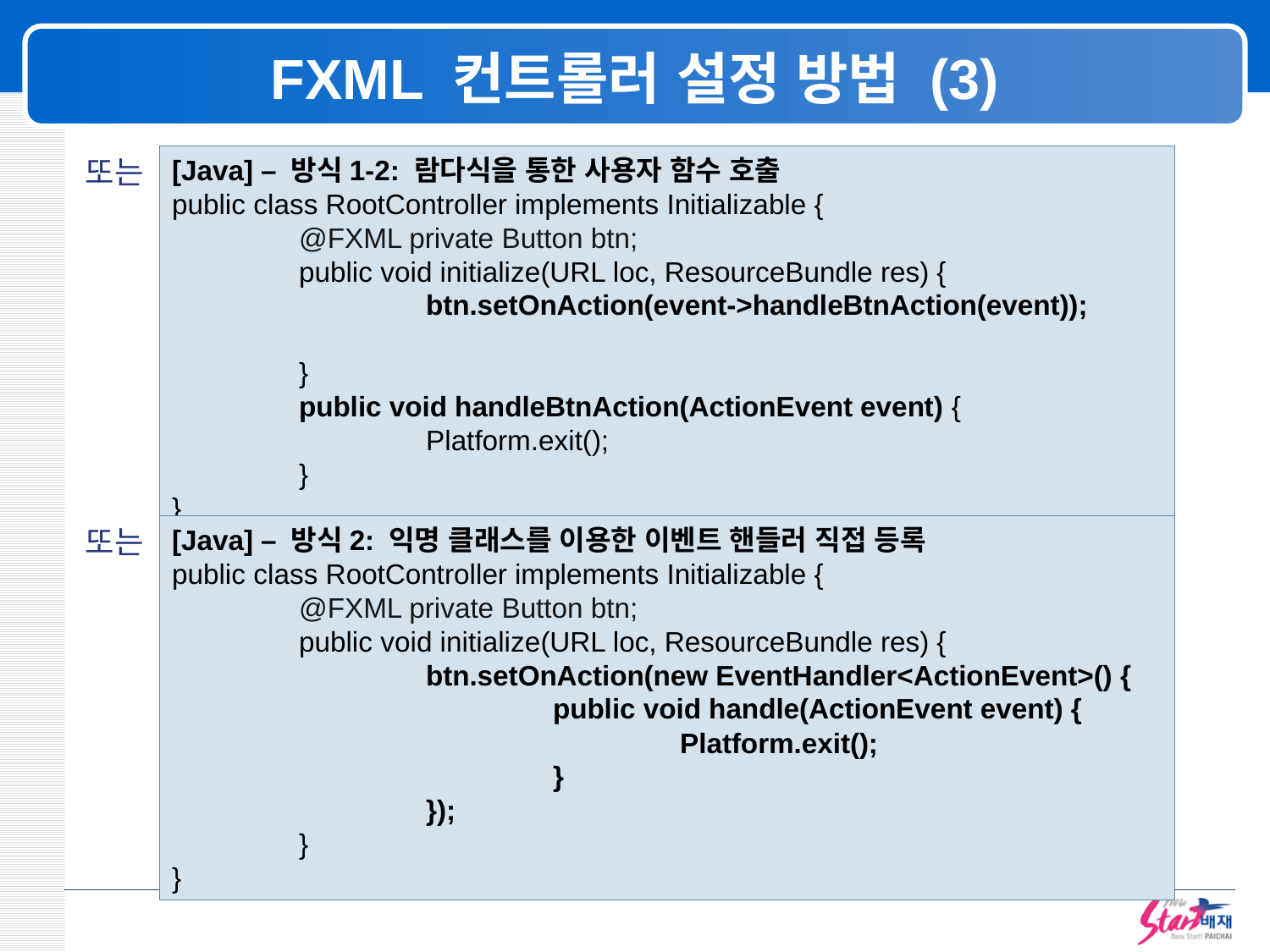

# FXML 컨트롤러 설정 방법 (3)
또는
[Java] – 방식1-2: 람다식을 통한 사용자 함수 호출
public class RootController implements Initializable {
	@FXML private Button btn;
	public void initialize(URL loc, ResourceBundle res) {
		btn.setOnAction(event->handleBtnAction(event));
	}
	public void handleBtnAction(ActionEvent event) {
		Platform.exit();
	}
}
또는
[Java] – 방식2: 익명 클래스를 이용한 이벤트 핸들러 직접 등록
public class RootController implements Initializable {
	@FXML private Button btn;
	public void initialize(URL loc, ResourceBundle res) {
		btn.setOnAction(new EventHandler<ActionEvent>() {
			public void handle(ActionEvent event) {
				Platform.exit();
			}
		});
	}
}